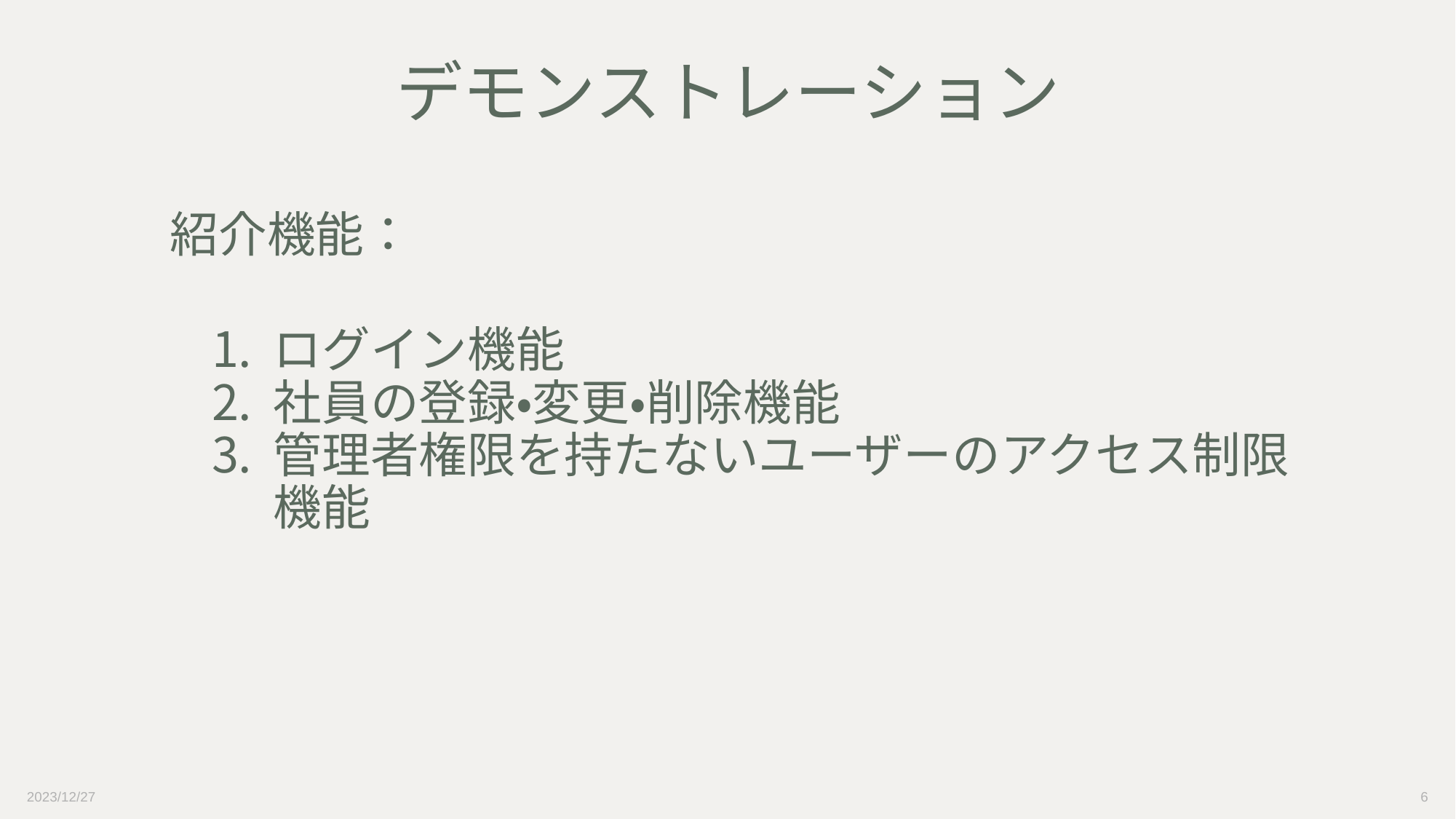

# デモンストレーション
紹介機能：
ログイン機能
社員の登録・変更・削除機能
管理者権限を持たないユーザーのアクセス制限機能

2023/12/27
6